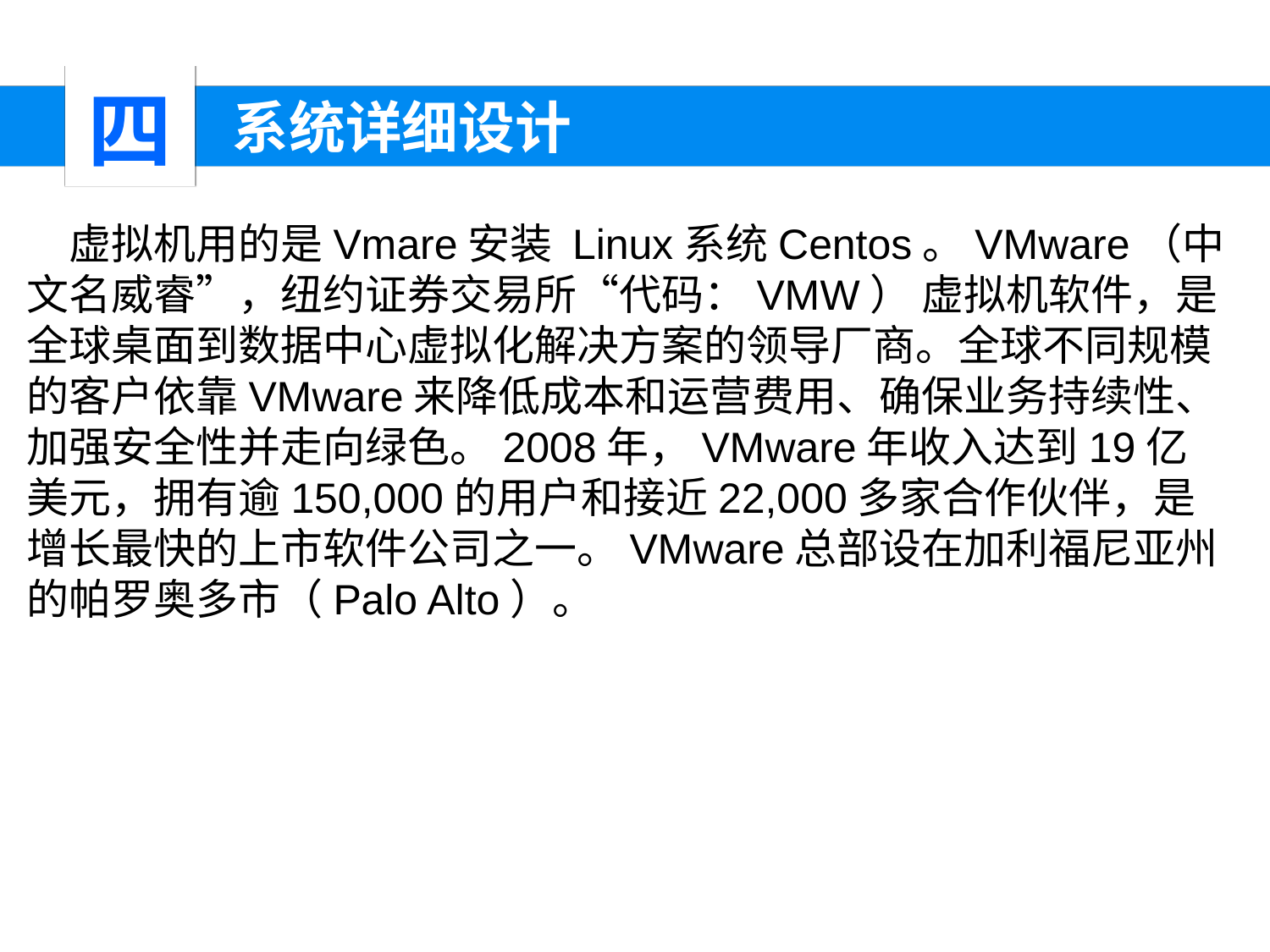

四
                系统详细设计
虚拟机用的是Vmare安装 Linux系统Centos。VMware（中文名威睿”，纽约证券交易所“代码：VMW） 虚拟机软件，是全球桌面到数据中心虚拟化解决方案的领导厂商。全球不同规模的客户依靠VMware来降低成本和运营费用、确保业务持续性、加强安全性并走向绿色。2008年，VMware年收入达到19亿美元，拥有逾150,000的用户和接近22,000多家合作伙伴，是增长最快的上市软件公司之一。VMware总部设在加利福尼亚州的帕罗奥多市（Palo Alto）。